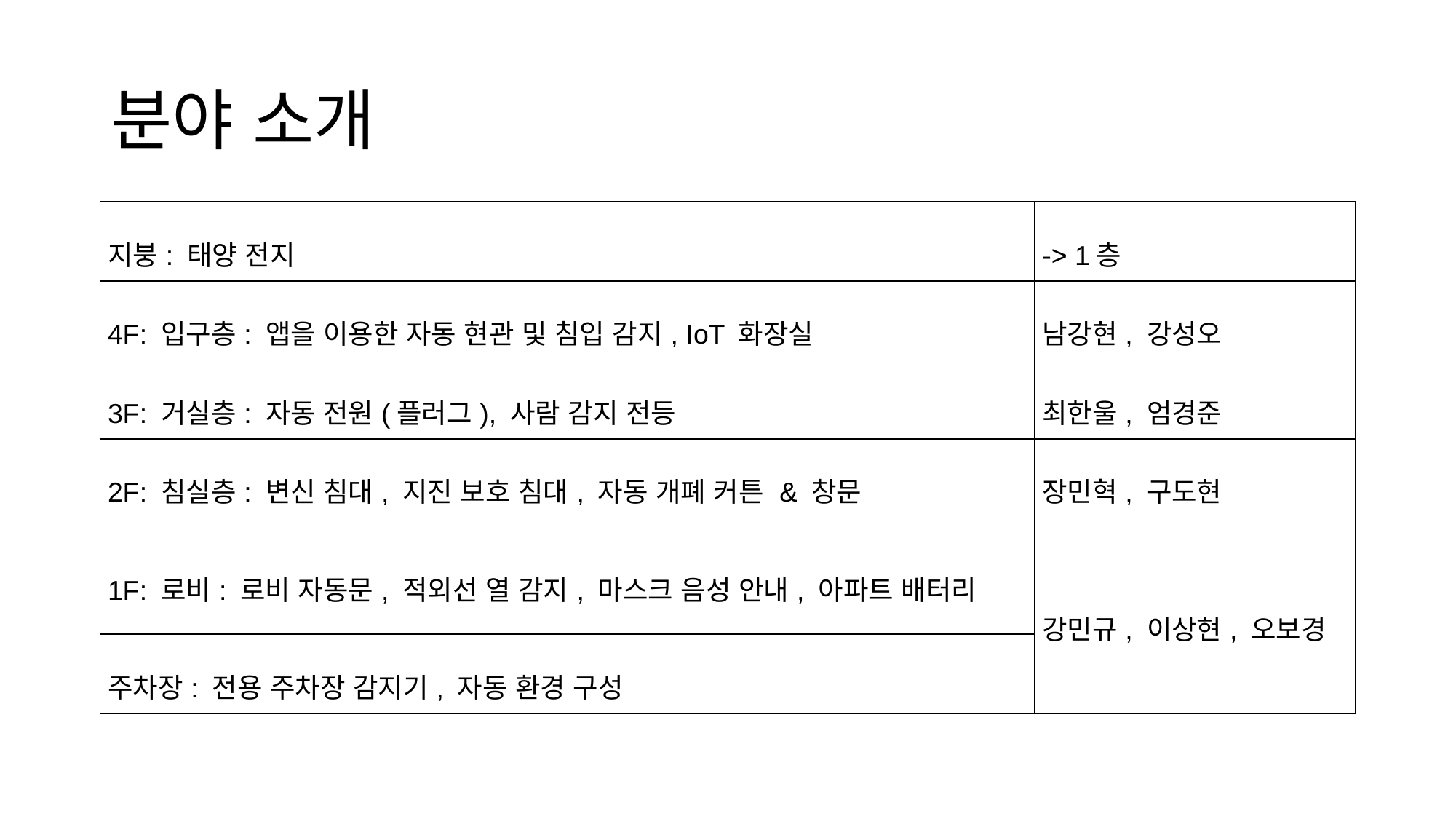

# 분야 소개
| 지붕: 태양 전지 | -> 1층 |
| --- | --- |
| 4F: 입구층: 앱을 이용한 자동 현관 및 침입 감지, IoT 화장실 | 남강현, 강성오 |
| 3F: 거실층: 자동 전원(플러그), 사람 감지 전등 | 최한울, 엄경준 |
| 2F: 침실층: 변신 침대, 지진 보호 침대, 자동 개폐 커튼 & 창문 | 장민혁, 구도현 |
| 1F: 로비: 로비 자동문, 적외선 열 감지, 마스크 음성 안내, 아파트 배터리 | 강민규, 이상현, 오보경 |
| 주차장: 전용 주차장 감지기, 자동 환경 구성 |  |